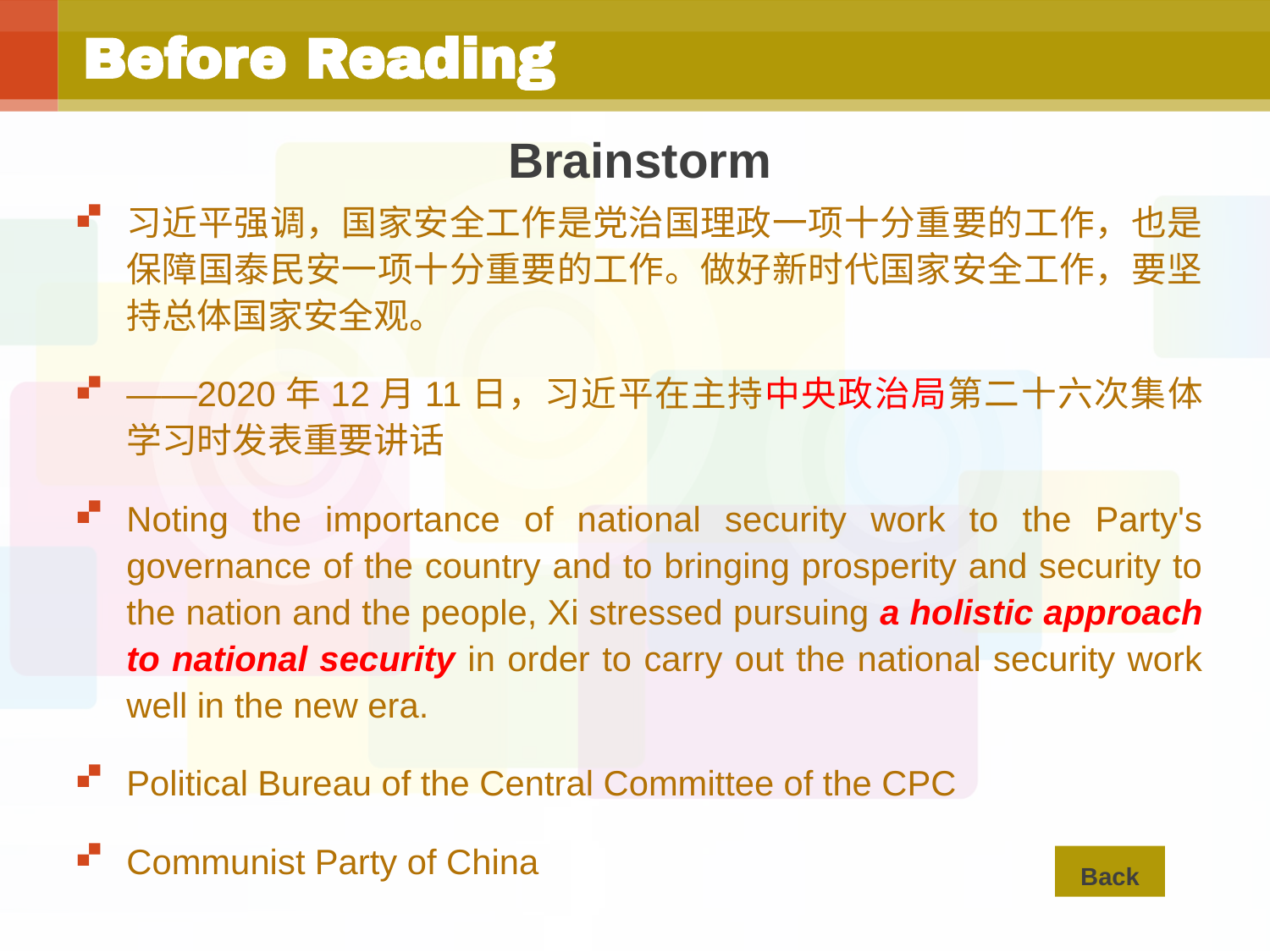

# Before Reading
Brainstorm
习近平强调，国家安全工作是党治国理政一项十分重要的工作，也是保障国泰民安一项十分重要的工作。做好新时代国家安全工作，要坚持总体国家安全观。
——2020年12月11日，习近平在主持中央政治局第二十六次集体学习时发表重要讲话
Noting the importance of national security work to the Party's governance of the country and to bringing prosperity and security to the nation and the people, Xi stressed pursuing a holistic approach to national security in order to carry out the national security work well in the new era.
Political Bureau of the Central Committee of the CPC
Communist Party of China

Back